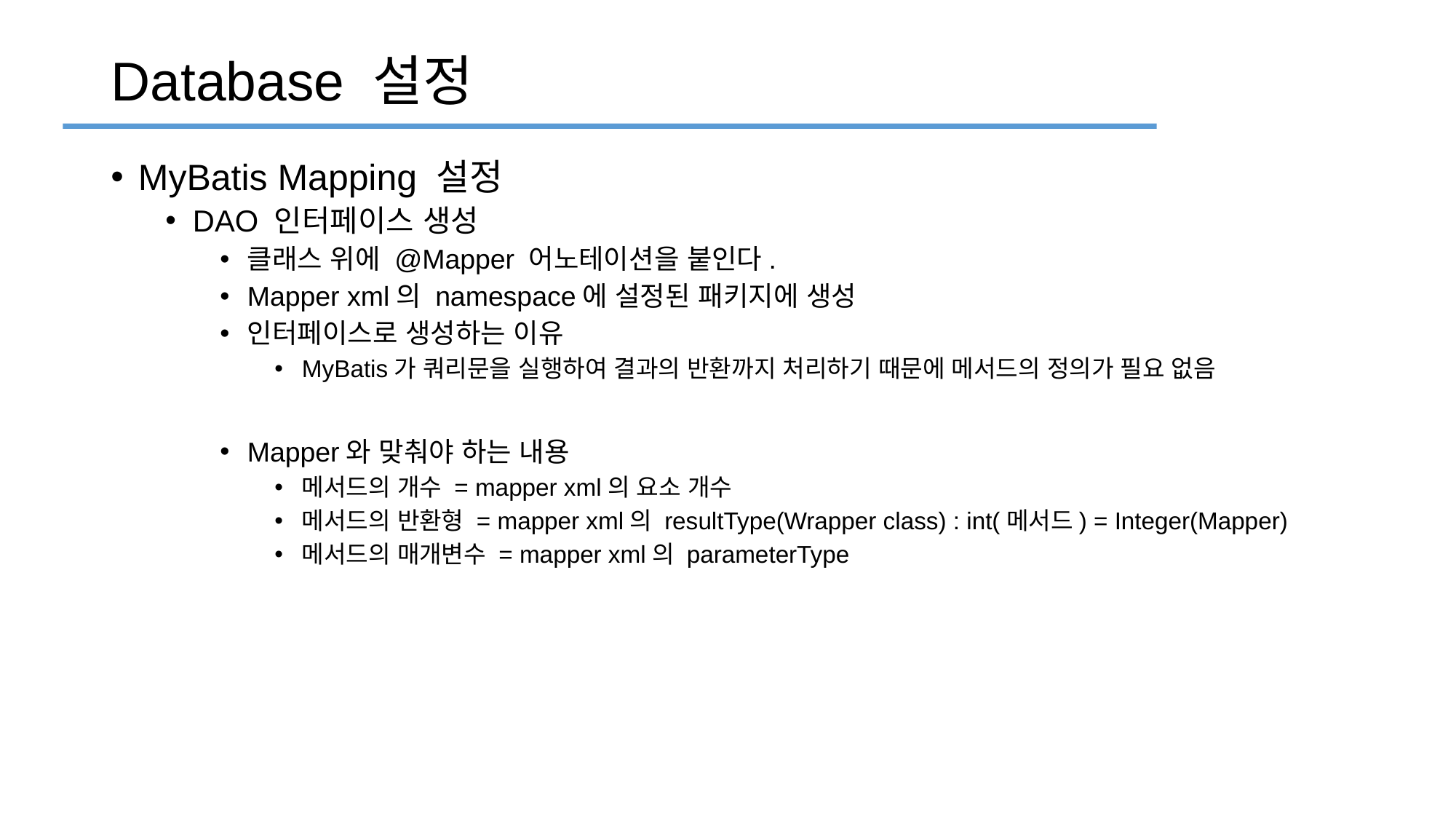

# Database 설정
MyBatis Mapping 설정
DAO 인터페이스 생성
클래스 위에 @Mapper 어노테이션을 붙인다.
Mapper xml의 namespace에 설정된 패키지에 생성
인터페이스로 생성하는 이유
MyBatis가 쿼리문을 실행하여 결과의 반환까지 처리하기 때문에 메서드의 정의가 필요 없음

Mapper와 맞춰야 하는 내용
메서드의 개수 = mapper xml의 요소 개수
메서드의 반환형 = mapper xml의 resultType(Wrapper class) : int(메서드) = Integer(Mapper)
메서드의 매개변수 = mapper xml의 parameterType